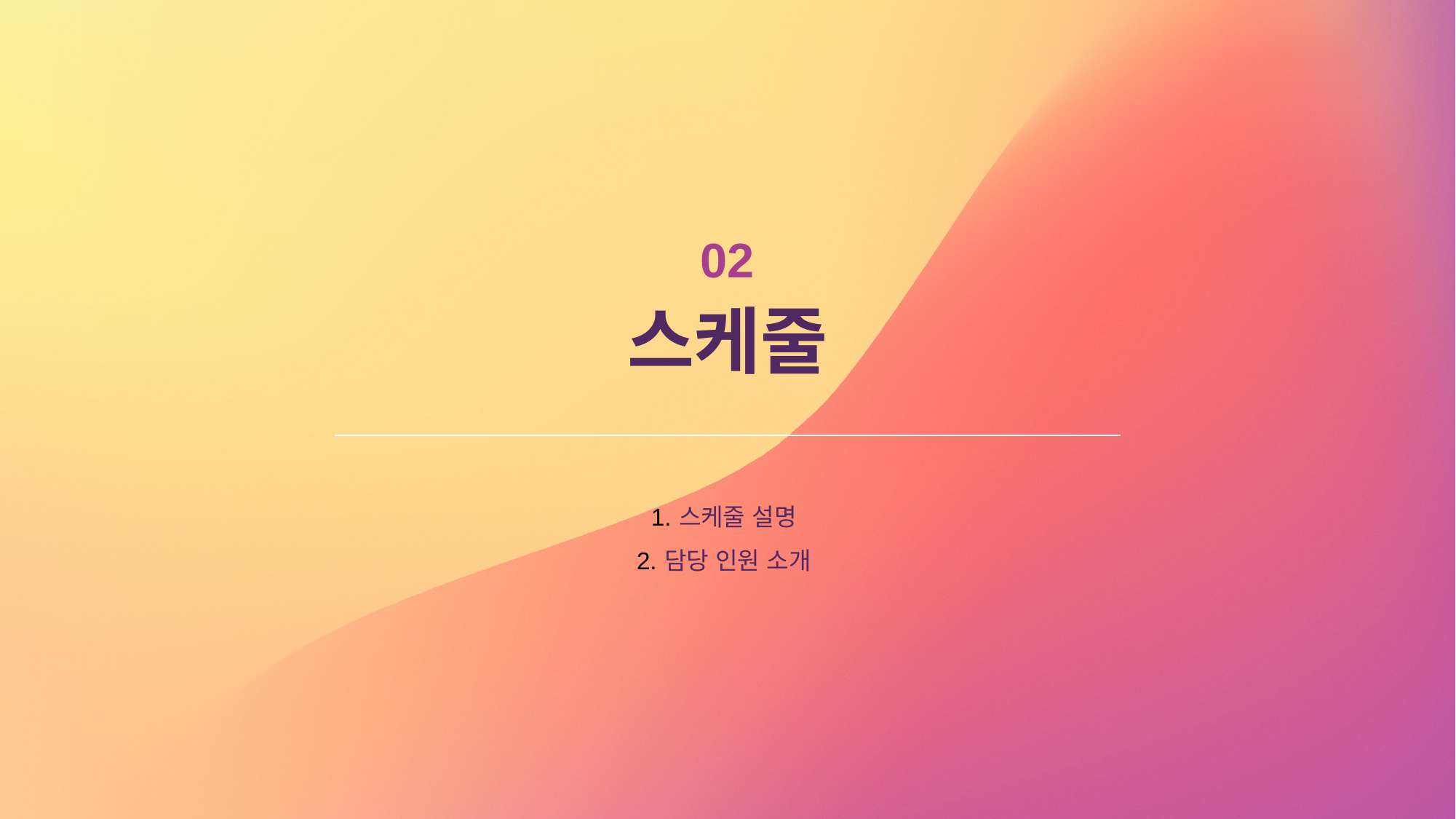

02
# 스케줄
스케줄 설명
담당 인원 소개